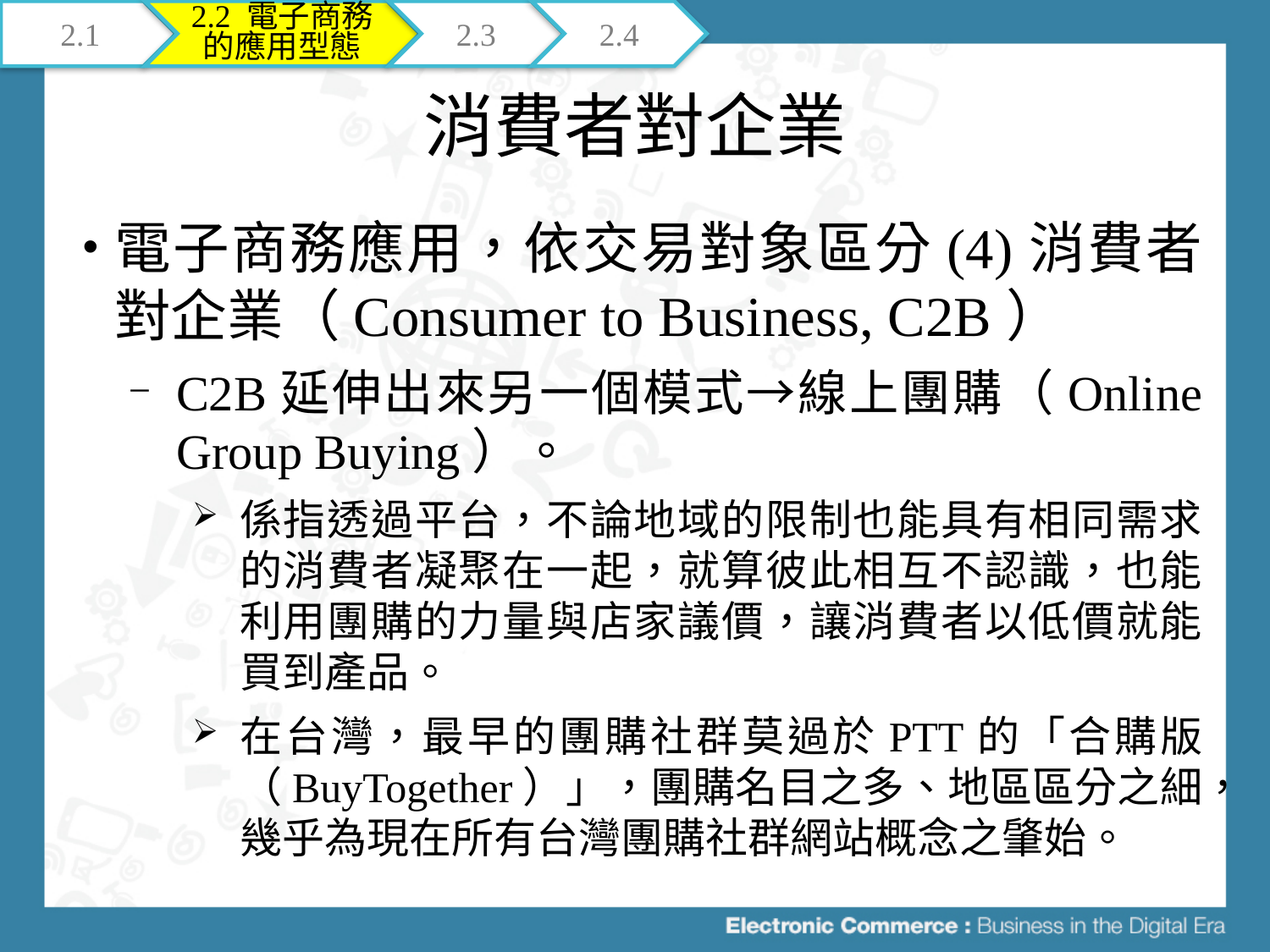

2.1
2.2 電子商務的應用型態
2.3
2.4
# 消費者對企業
電子商務應用，依交易對象區分(4)消費者對企業（Consumer to Business, C2B）
C2B延伸出來另一個模式→線上團購（Online Group Buying）。
係指透過平台，不論地域的限制也能具有相同需求的消費者凝聚在一起，就算彼此相互不認識，也能利用團購的力量與店家議價，讓消費者以低價就能買到產品。
在台灣，最早的團購社群莫過於PTT的「合購版（BuyTogether）」，團購名目之多、地區區分之細，幾乎為現在所有台灣團購社群網站概念之肇始。